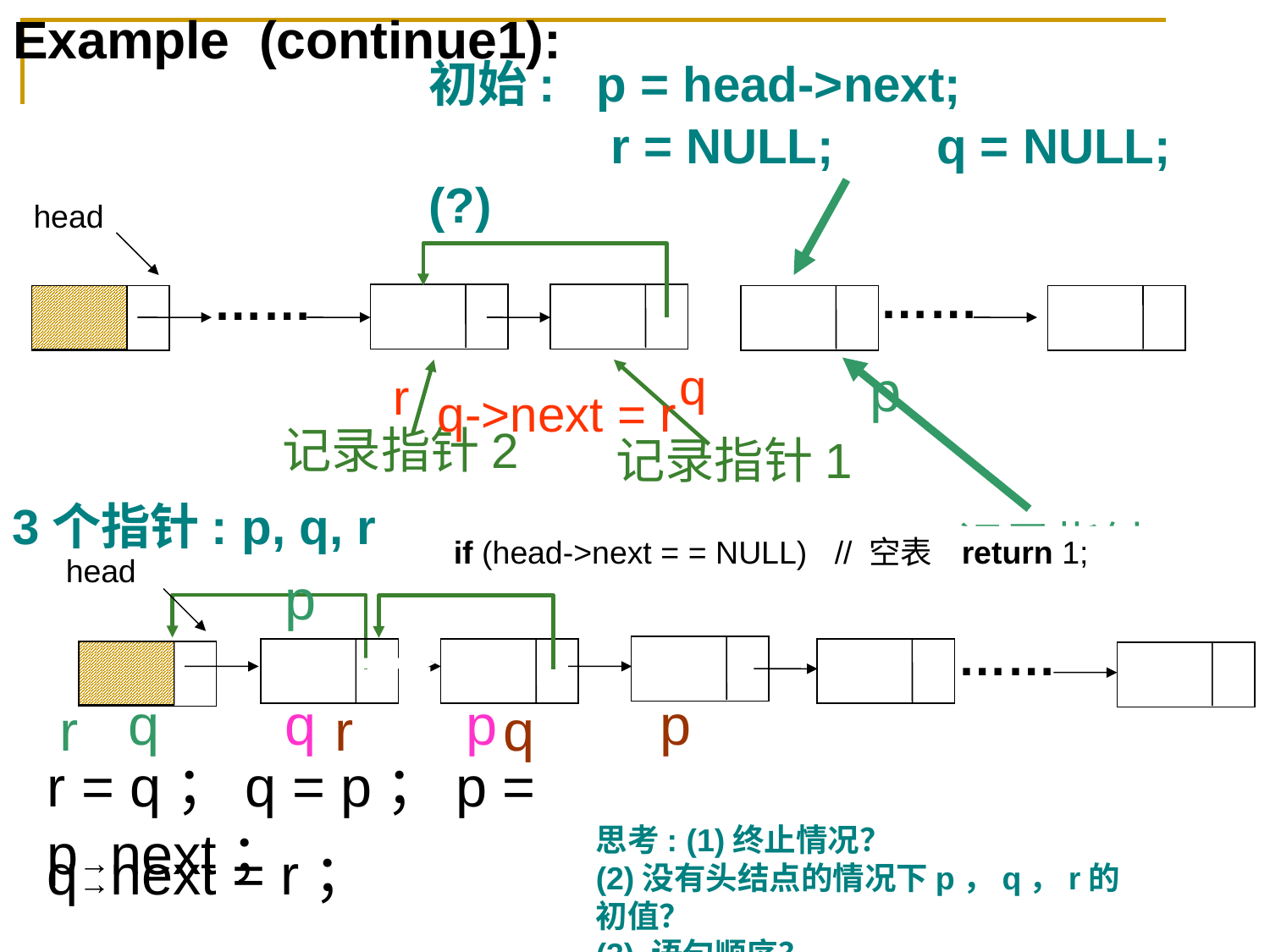

# Example  (continue1):
初始:   p = head->next;
	    r = NULL;	q = NULL;  (?)

head

……
……

q
p

                                记录指针3

记录指针1

          记录指针2
r
q->next = r
3个指针: p, q, r
if (head->next = = NULL)	// 空表	return 1;
head
p

……

q
q
p
p
r
r
q
r = q；q = p；p = p→next；
思考: (1)终止情况？
(2)没有头结点的情况下p，q，r的初值？
(3) 语句顺序？
q→next = r；